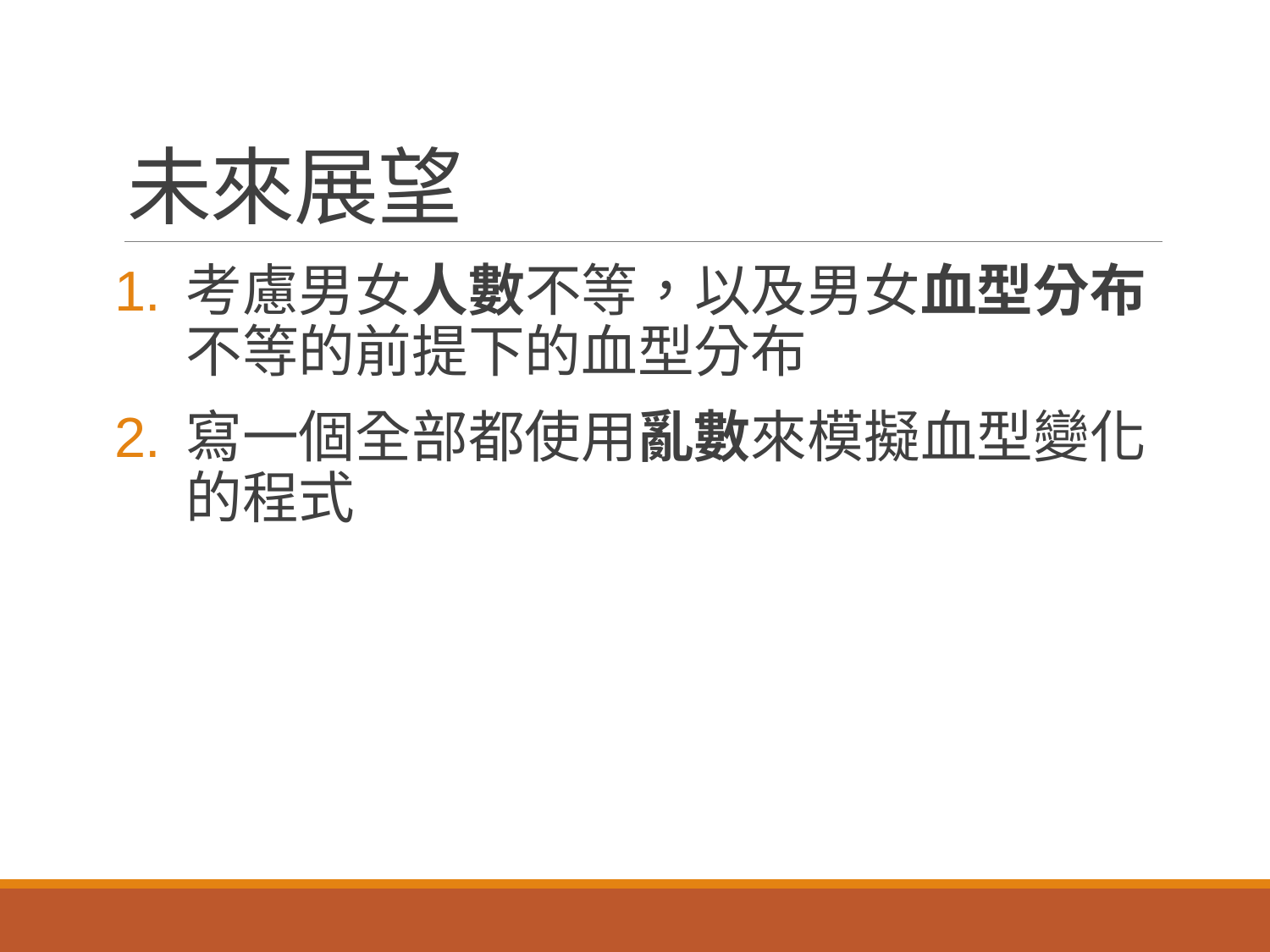

# 未來展望
考慮男女人數不等，以及男女血型分布不等的前提下的血型分布
寫一個全部都使用亂數來模擬血型變化的程式